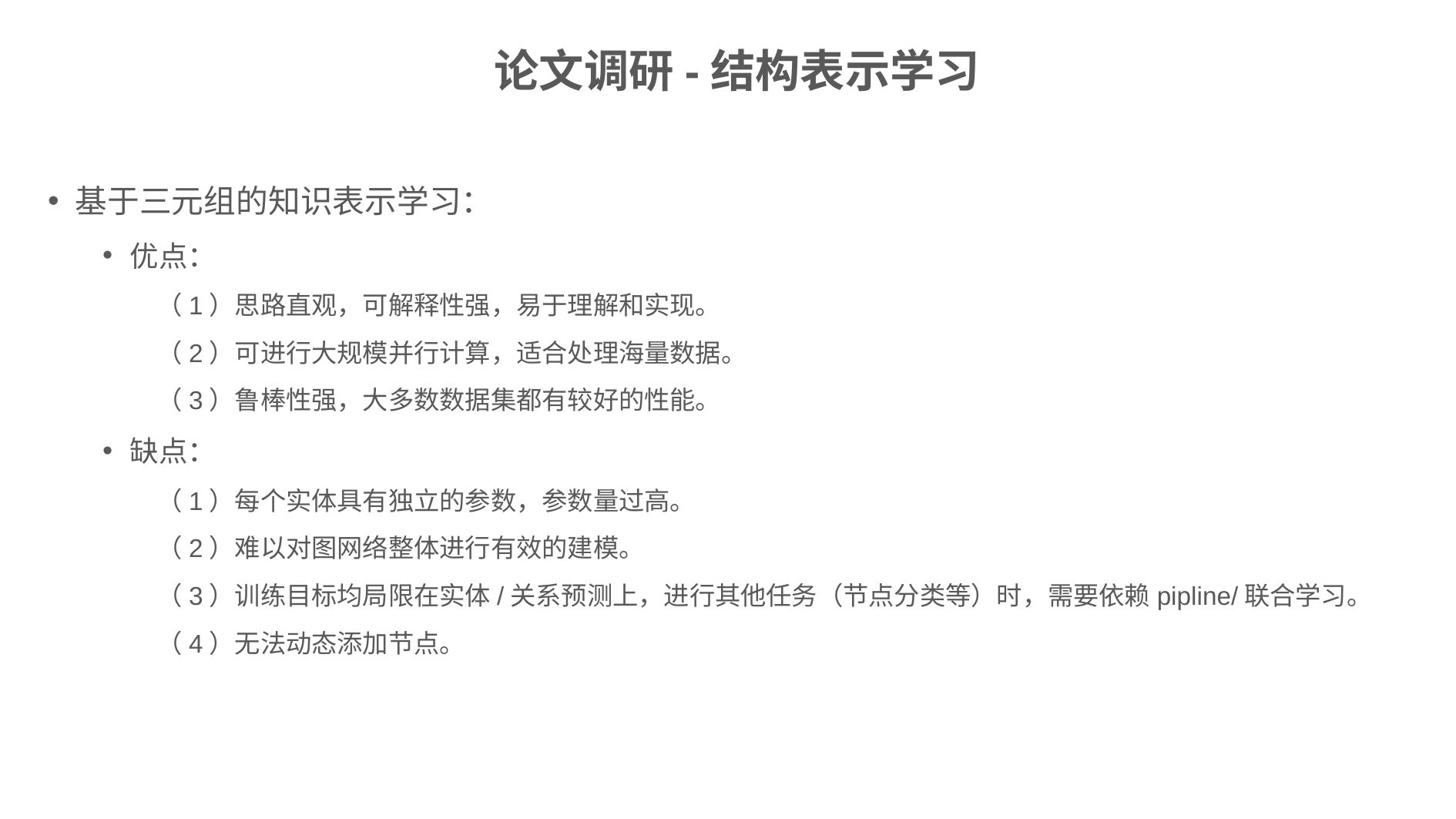

# 论文调研-结构表示学习
基于三元组的知识表示学习：
优点：
（1）思路直观，可解释性强，易于理解和实现。
（2）可进行大规模并行计算，适合处理海量数据。
（3）鲁棒性强，大多数数据集都有较好的性能。
缺点：
（1）每个实体具有独立的参数，参数量过高。
（2）难以对图网络整体进行有效的建模。
（3）训练目标均局限在实体/关系预测上，进行其他任务（节点分类等）时，需要依赖pipline/联合学习。
（4）无法动态添加节点。